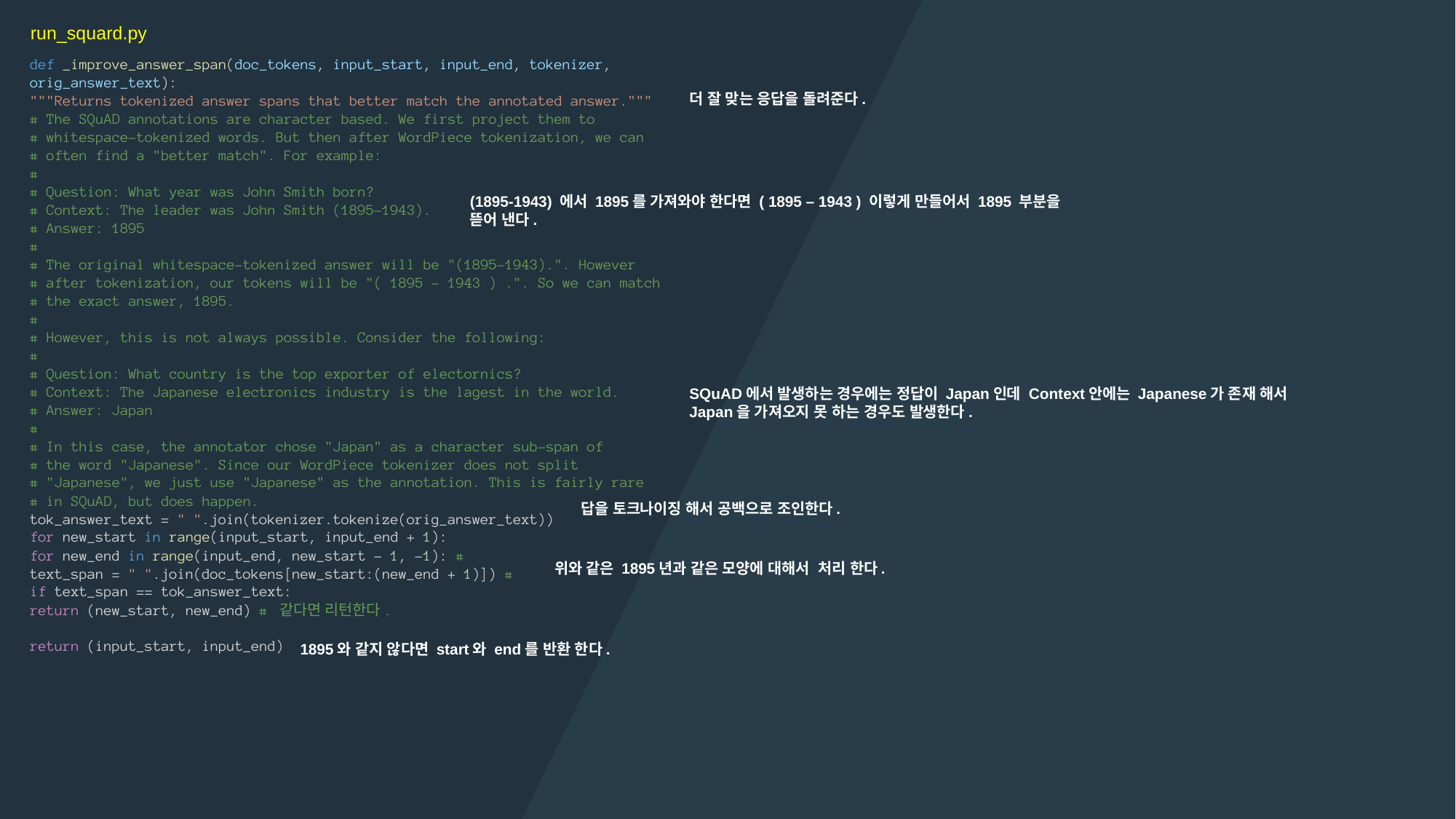

run_squard.py
def _improve_answer_span(doc_tokens, input_start, input_end, tokenizer,
orig_answer_text):
"""Returns tokenized answer spans that better match the annotated answer."""
# The SQuAD annotations are character based. We first project them to
# whitespace-tokenized words. But then after WordPiece tokenization, we can
# often find a "better match". For example:
#
# Question: What year was John Smith born?
# Context: The leader was John Smith (1895-1943).
# Answer: 1895
#
# The original whitespace-tokenized answer will be "(1895-1943).". However
# after tokenization, our tokens will be "( 1895 - 1943 ) .". So we can match
# the exact answer, 1895.
#
# However, this is not always possible. Consider the following:
#
# Question: What country is the top exporter of electornics?
# Context: The Japanese electronics industry is the lagest in the world.
# Answer: Japan
#
# In this case, the annotator chose "Japan" as a character sub-span of
# the word "Japanese". Since our WordPiece tokenizer does not split
# "Japanese", we just use "Japanese" as the annotation. This is fairly rare
# in SQuAD, but does happen.
tok_answer_text = " ".join(tokenizer.tokenize(orig_answer_text))
for new_start in range(input_start, input_end + 1):
for new_end in range(input_end, new_start - 1, -1): #
text_span = " ".join(doc_tokens[new_start:(new_end + 1)]) #
if text_span == tok_answer_text:
return (new_start, new_end) # 같다면 리턴한다.
return (input_start, input_end)

더 잘 맞는 응답을 돌려준다.
(1895-1943) 에서 1895를 가져와야 한다면 ( 1895 – 1943 ) 이렇게 만들어서 1895 부분을 뜯어 낸다.
SQuAD에서 발생하는 경우에는 정답이 Japan인데 Context안에는 Japanese가 존재 해서 Japan을 가져오지 못 하는 경우도 발생한다.

답을 토크나이징 해서 공백으로 조인한다.
위와 같은 1895년과 같은 모양에 대해서  처리 한다.
1895와 같지 않다면 start와 end를 반환 한다.